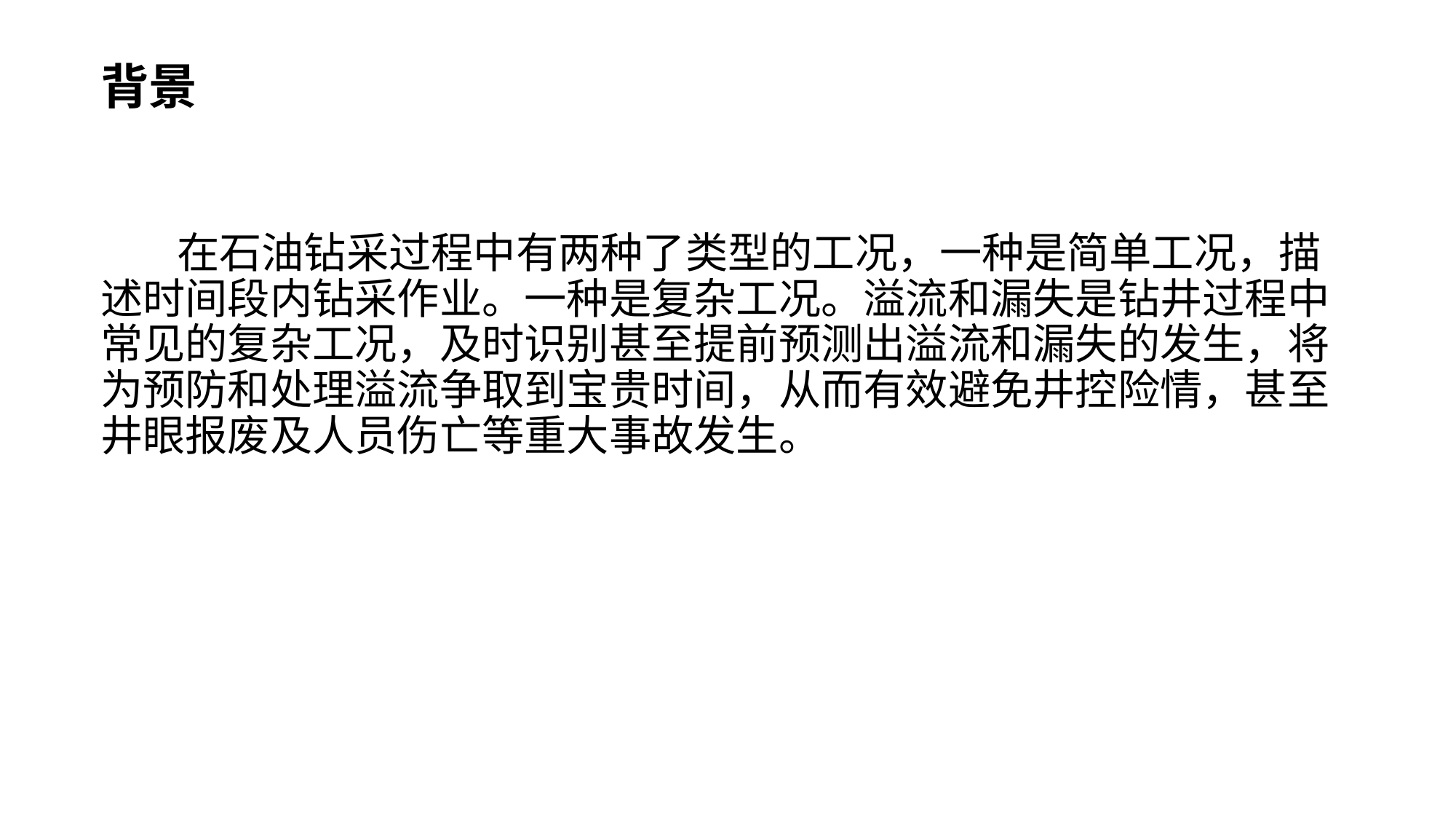

# 背景

       在石油钻采过程中有两种了类型的工况，一种是简单工况，描述时间段内钻采作业。一种是复杂工况。溢流和漏失是钻井过程中常见的复杂工况，及时识别甚至提前预测出溢流和漏失的发生，将为预防和处理溢流争取到宝贵时间，从而有效避免井控险情，甚至井眼报废及人员伤亡等重大事故发生。